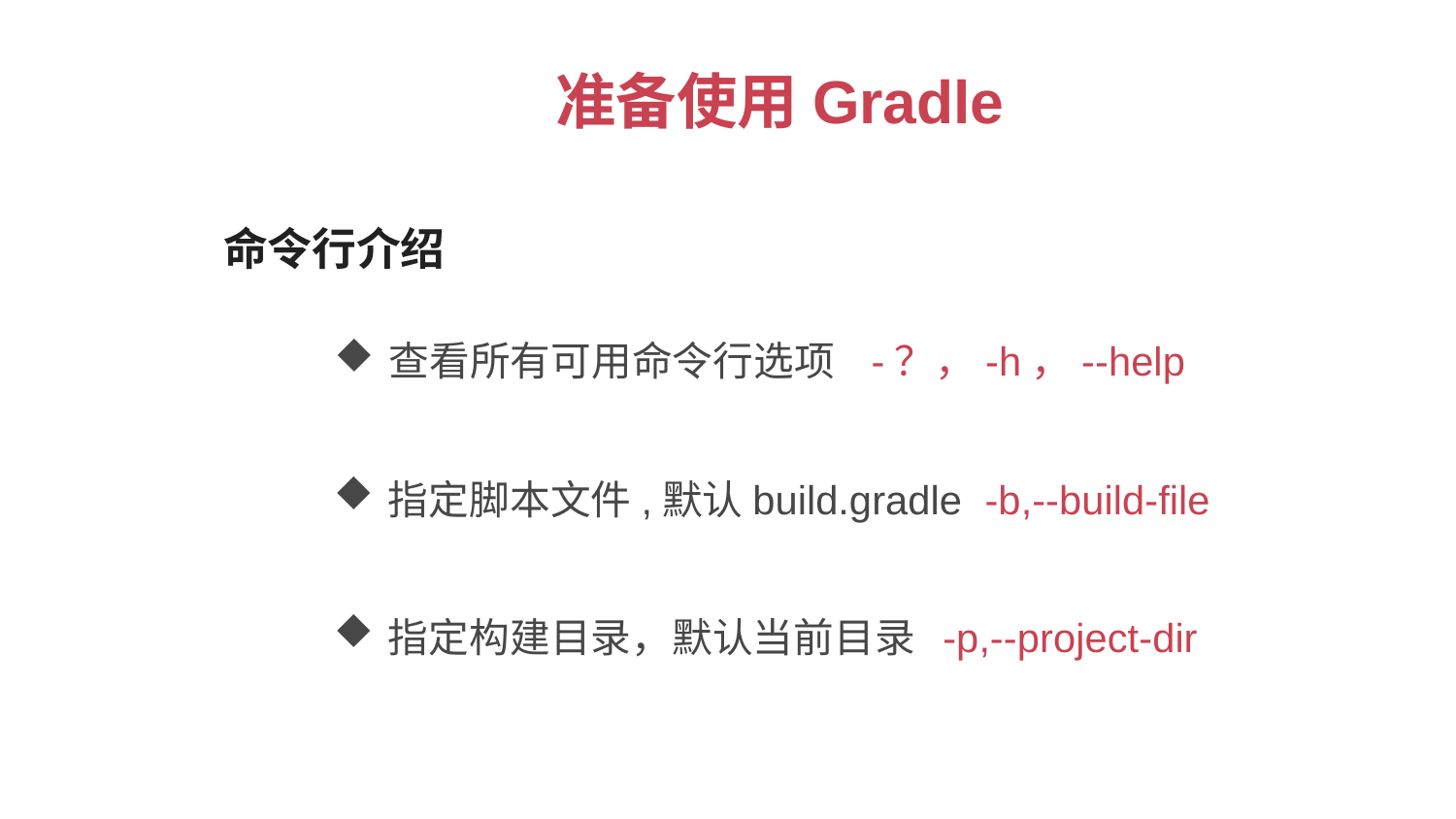

准备使用Gradle
命令行介绍
查看所有可用命令行选项   -？，-h，--help
指定脚本文件,默认build.gradle  -b,--build-file
指定构建目录，默认当前目录  -p,--project-dir